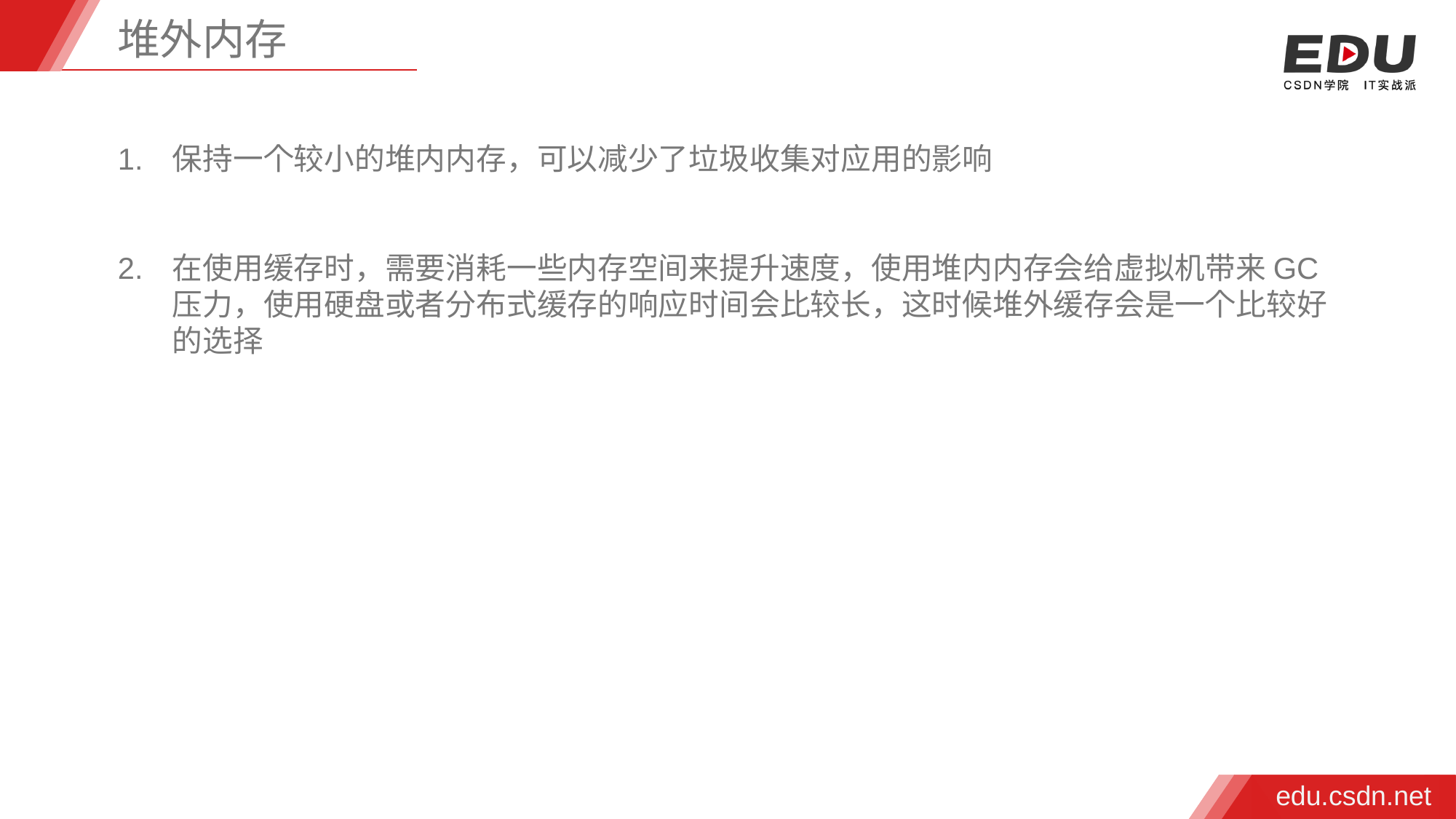

堆外内存
保持一个较小的堆内内存，可以减少了垃圾收集对应用的影响

在使用缓存时，需要消耗一些内存空间来提升速度，使用堆内内存会给虚拟机带来GC压力，使用硬盘或者分布式缓存的响应时间会比较长，这时候堆外缓存会是一个比较好的选择
edu.csdn.net